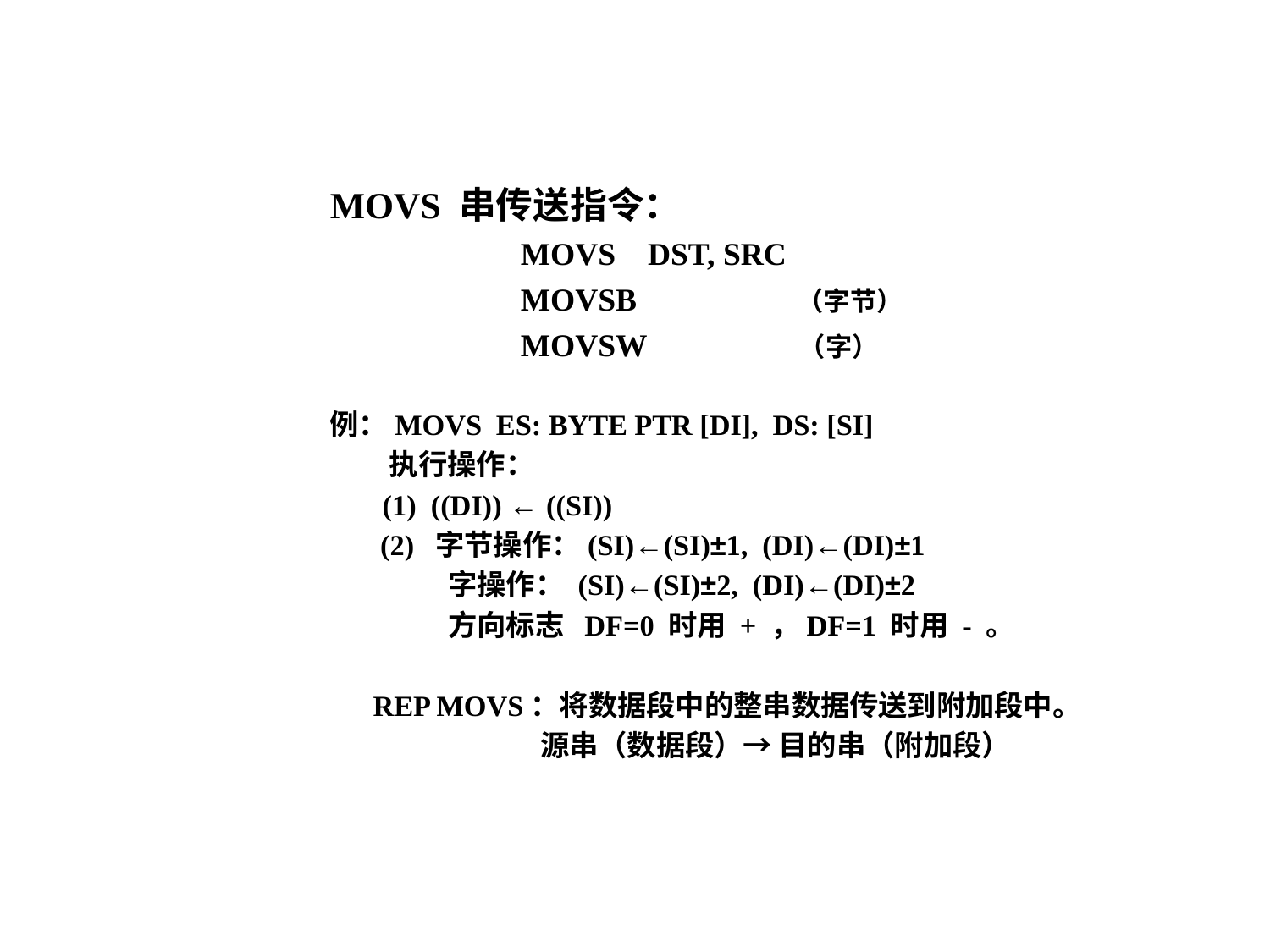

MOVS 串传送指令：
MOVS    DST, SRC
MOVSB                   （字节）
MOVSW                  （字）

例：MOVS  ES: BYTE PTR [DI],  DS: [SI]
        执行操作：
        (1)  ((DI)) ← ((SI))
       (2)  字节操作：(SI)←(SI)±1,  (DI)←(DI)±1
                 字操作： (SI)←(SI)±2,  (DI)←(DI)±2
                 方向标志  DF=0 时用 + ，DF=1 时用 - 。

      REP MOVS：将数据段中的整串数据传送到附加段中。
                               源串（数据段）→ 目的串（附加段）